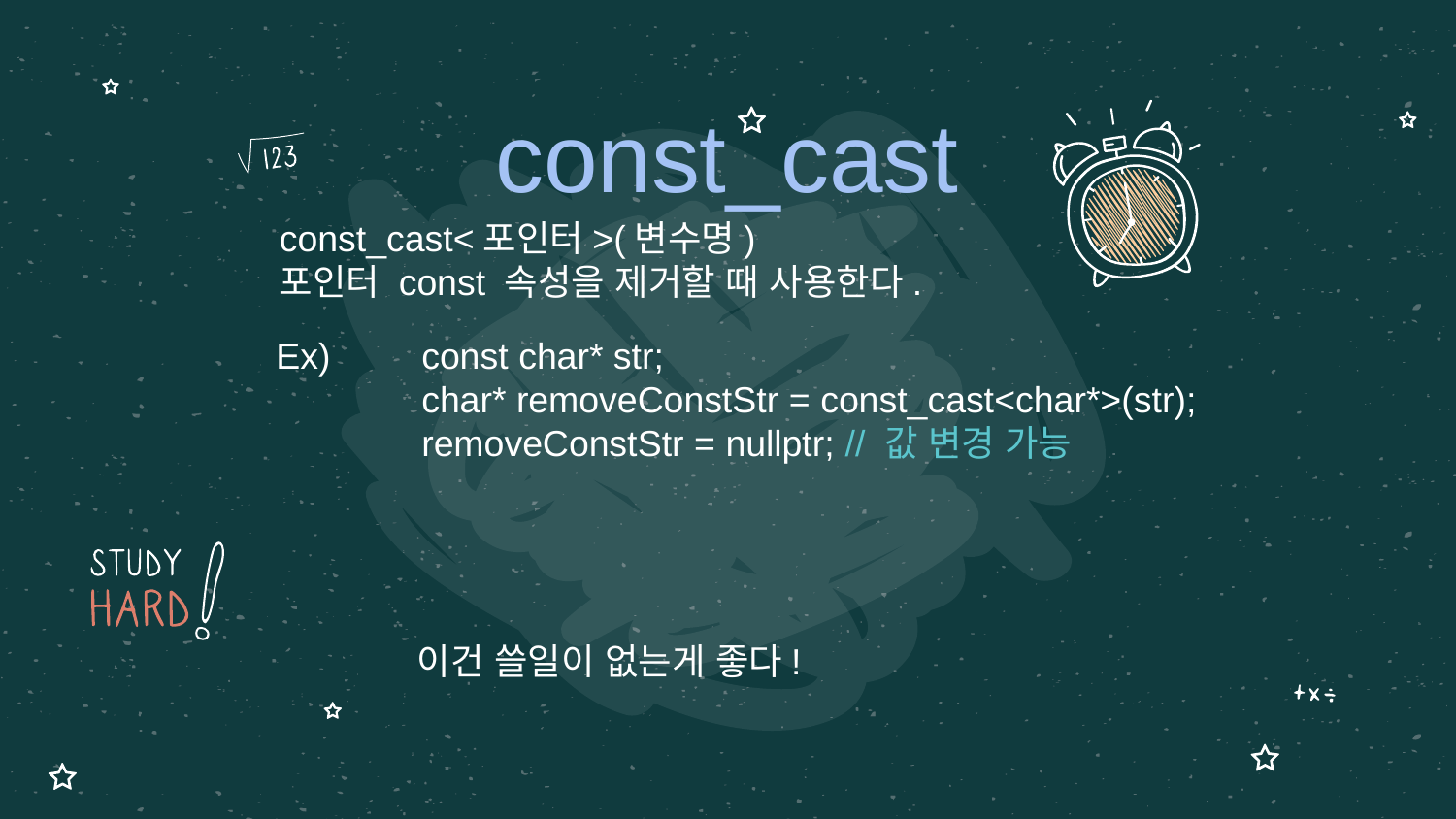

# const_cast

const_cast<포인터>(변수명)
포인터 const 속성을 제거할 때 사용한다.
Ex)	const char* str;
	char* removeConstStr = const_cast<char*>(str);
	removeConstStr = nullptr; // 값 변경 가능

             이건 쓸일이 없는게 좋다!